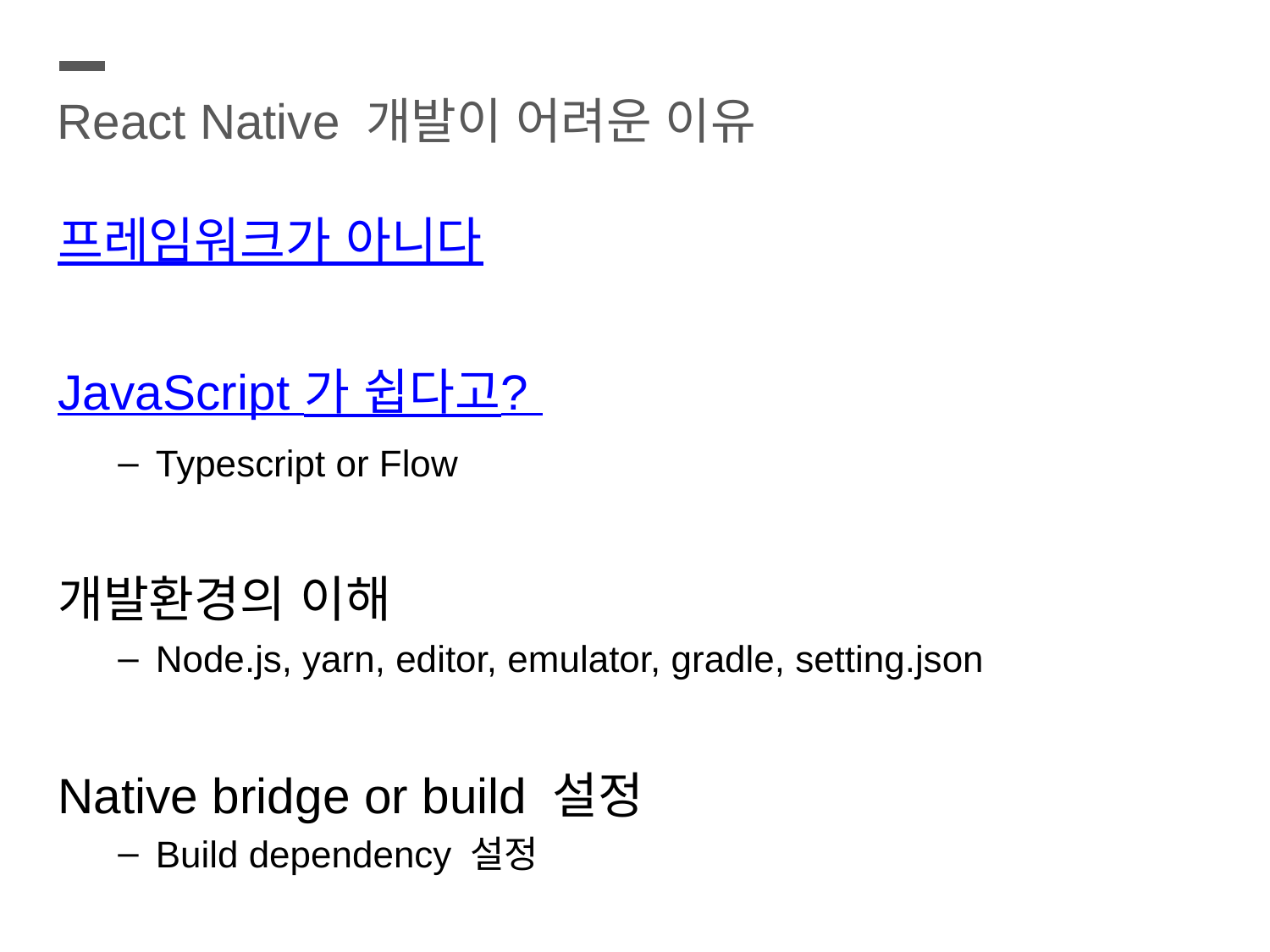

React Native 개발이 어려운 이유
프레임워크가 아니다

JavaScript 가 쉽다고?
Typescript or Flow

개발환경의 이해
Node.js, yarn, editor, emulator, gradle, setting.json

Native bridge or build 설정
Build dependency 설정